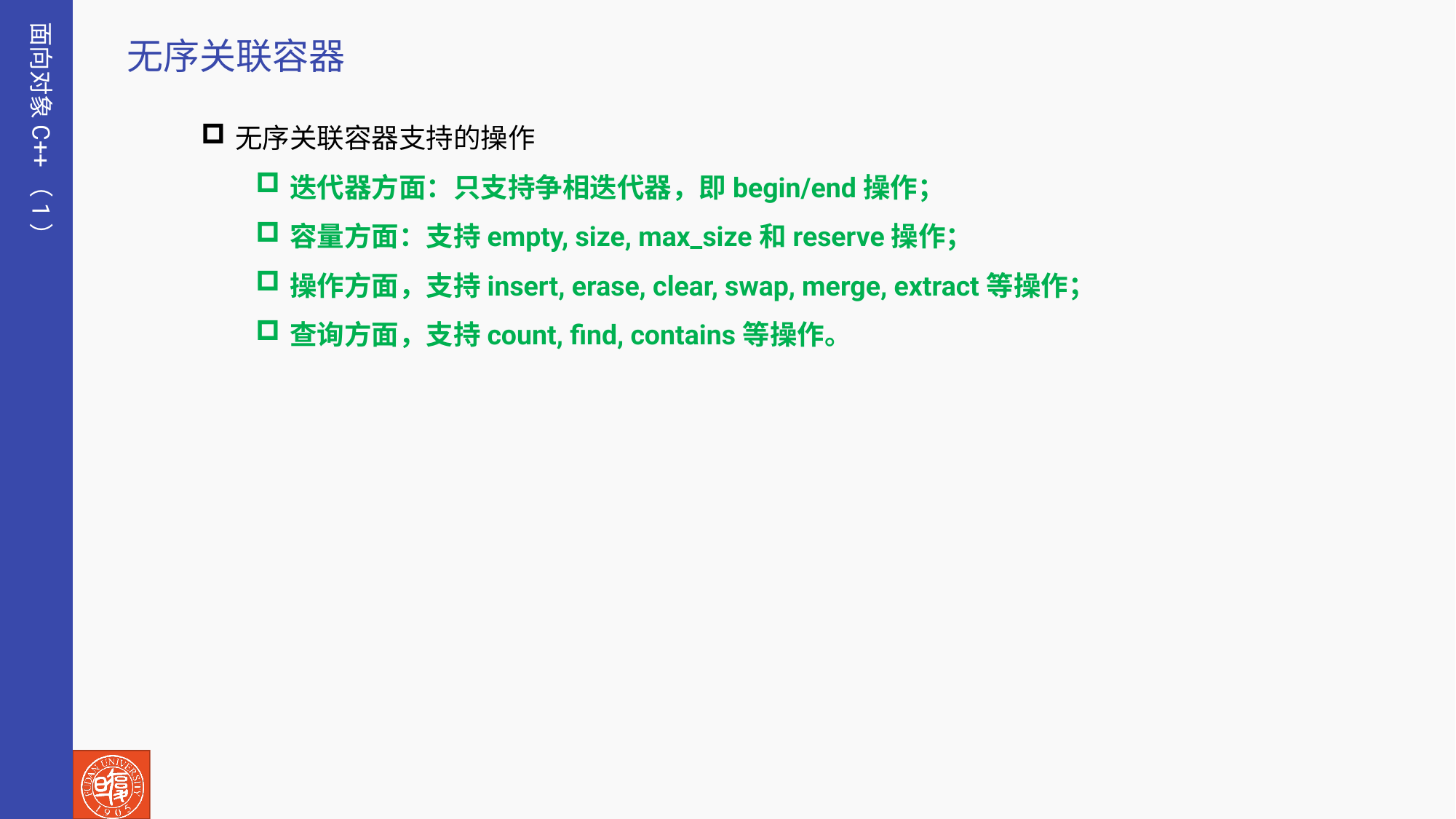

面向对象C++（1）
无序关联容器
无序关联容器支持的操作
迭代器方面：只支持争相迭代器，即begin/end操作；
容量方面：支持empty, size, max_size和reserve操作；
操作方面，支持insert, erase, clear, swap, merge, extract等操作；
查询方面，支持count, find, contains等操作。